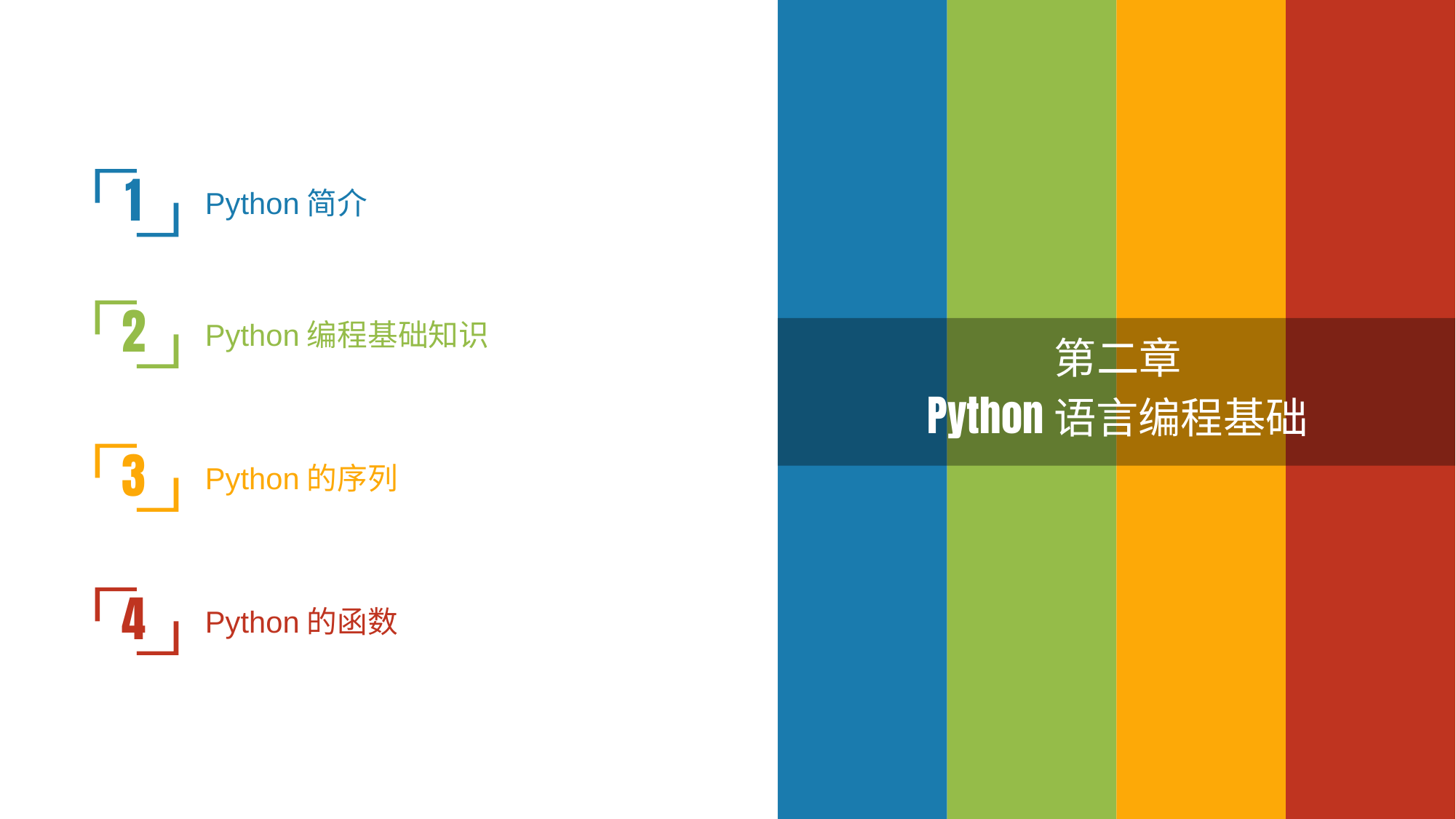

1
Python简介
2
Python编程基础知识
第二章
Python语言编程基础
3
Python的序列
4
Python的函数